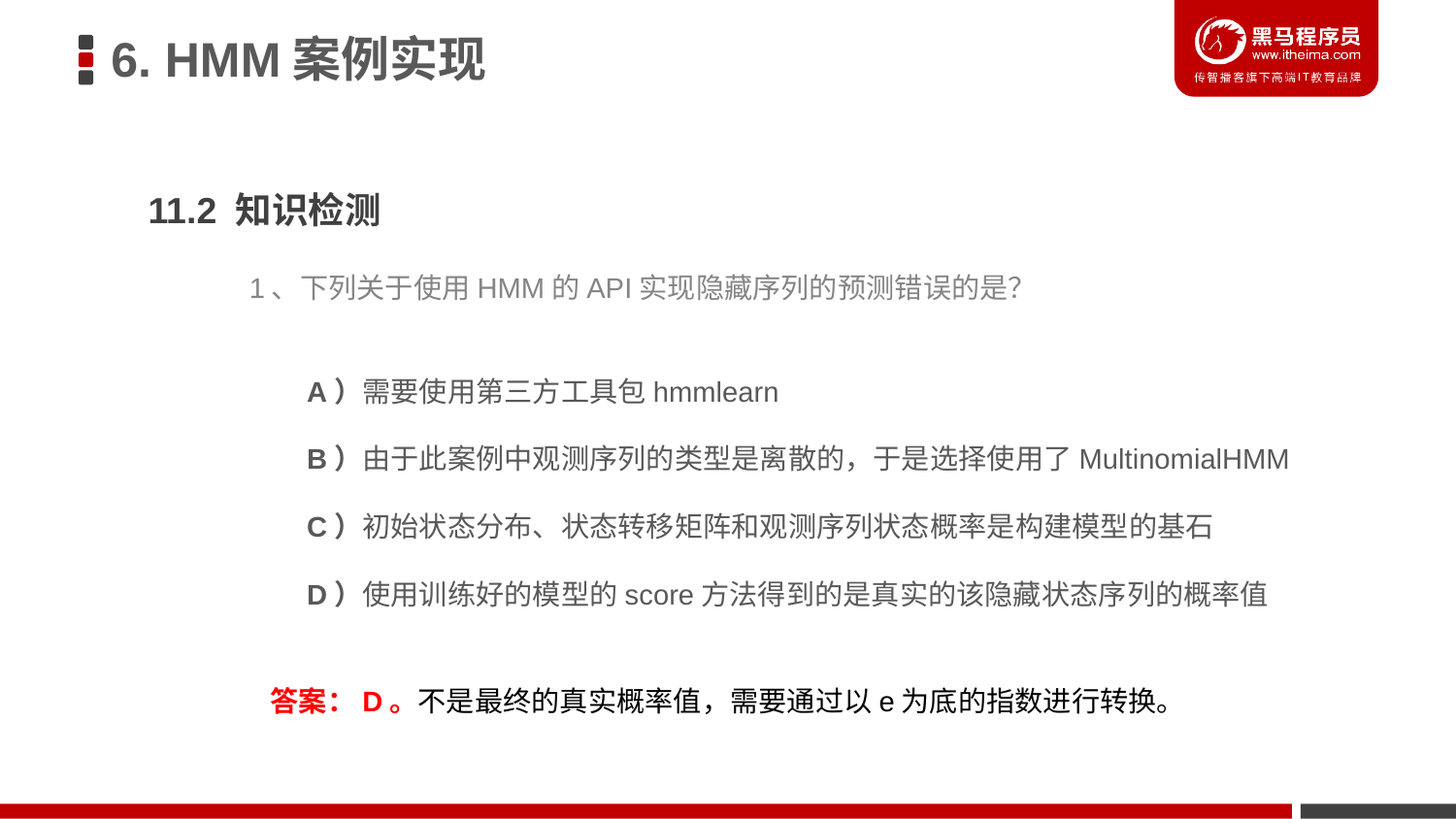

6. HMM案例实现
11.2 知识检测
1、下列关于使用HMM的API实现隐藏序列的预测错误的是？
A）需要使用第三方工具包hmmlearn

B）由于此案例中观测序列的类型是离散的，于是选择使用了MultinomialHMM

C）初始状态分布、状态转移矩阵和观测序列状态概率是构建模型的基石

D）使用训练好的模型的score方法得到的是真实的该隐藏状态序列的概率值
答案：D。不是最终的真实概率值，需要通过以e为底的指数进行转换。